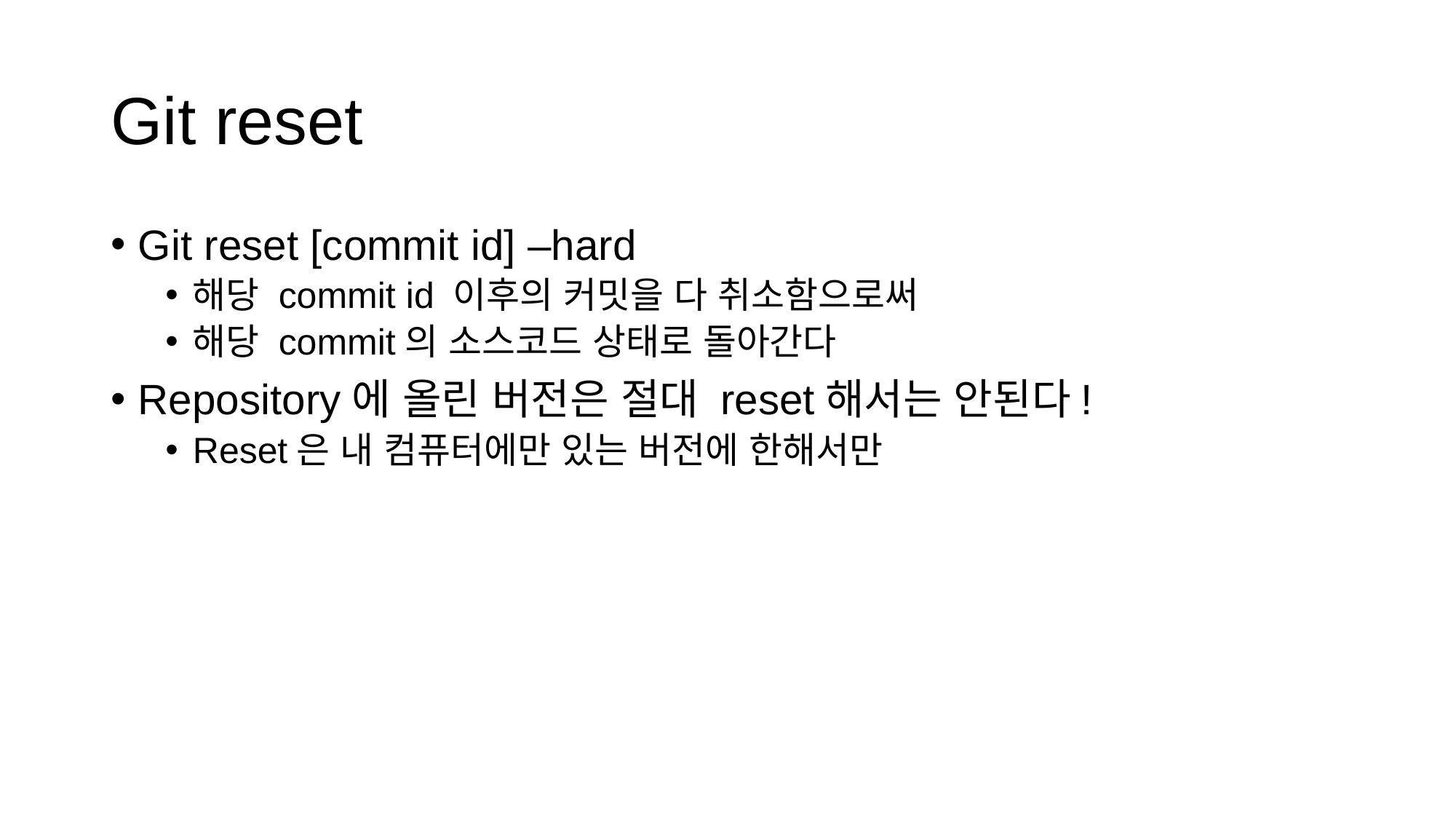

# Git reset
Git reset [commit id] –hard
해당 commit id 이후의 커밋을 다 취소함으로써
해당 commit의 소스코드 상태로 돌아간다
Repository에 올린 버전은 절대 reset해서는 안된다!
Reset은 내 컴퓨터에만 있는 버전에 한해서만